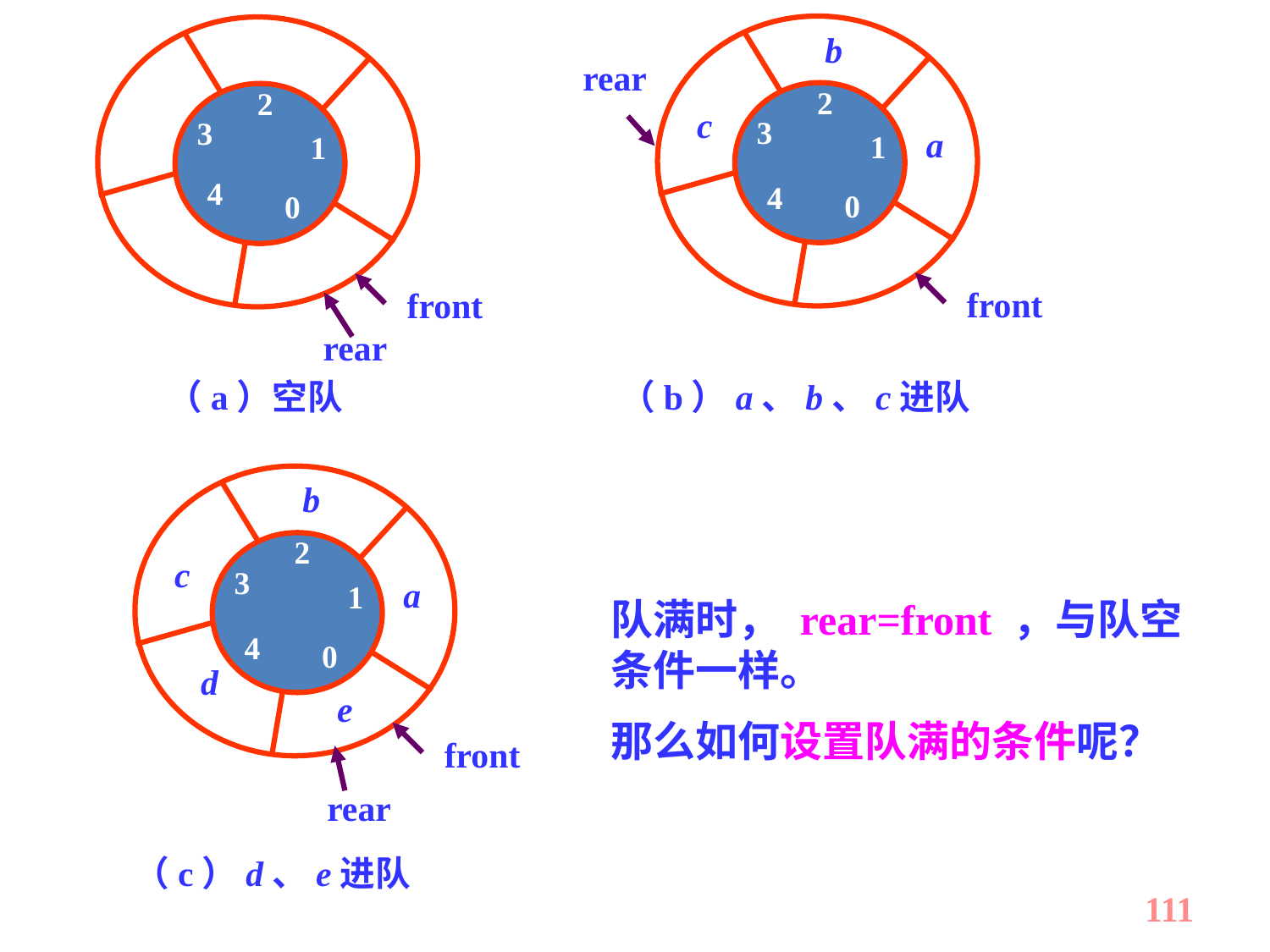

b

rear

2
c
3

a
1

4
0

front
（b）a、b、c进队

2
3
1

4
0

front

rear
（a）空队

b

2
c
3
a
1

4
0

d
e

front

rear
（c）d、e进队
队满时， rear=front ，与队空条件一样。
那么如何设置队满的条件呢？
111